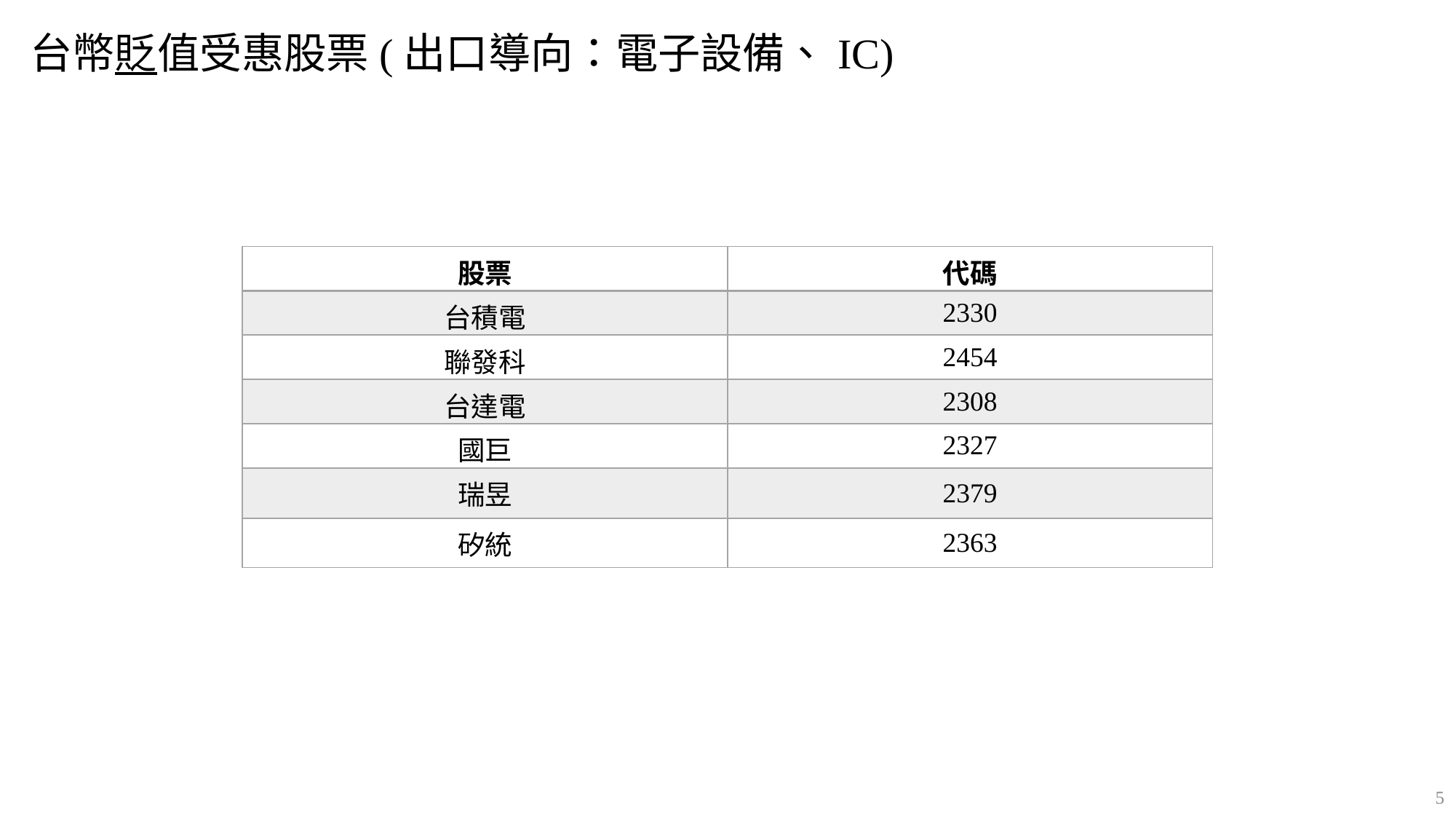

台幣貶值受惠股票(出口導向：電子設備、IC)
| 股票 | 代碼 |
| --- | --- |
| 台積電 | 2330 |
| 聯發科 | 2454 |
| 台達電 | 2308 |
| 國巨 | 2327 |
| 瑞昱 | 2379 |
| 矽統 | 2363 |
5